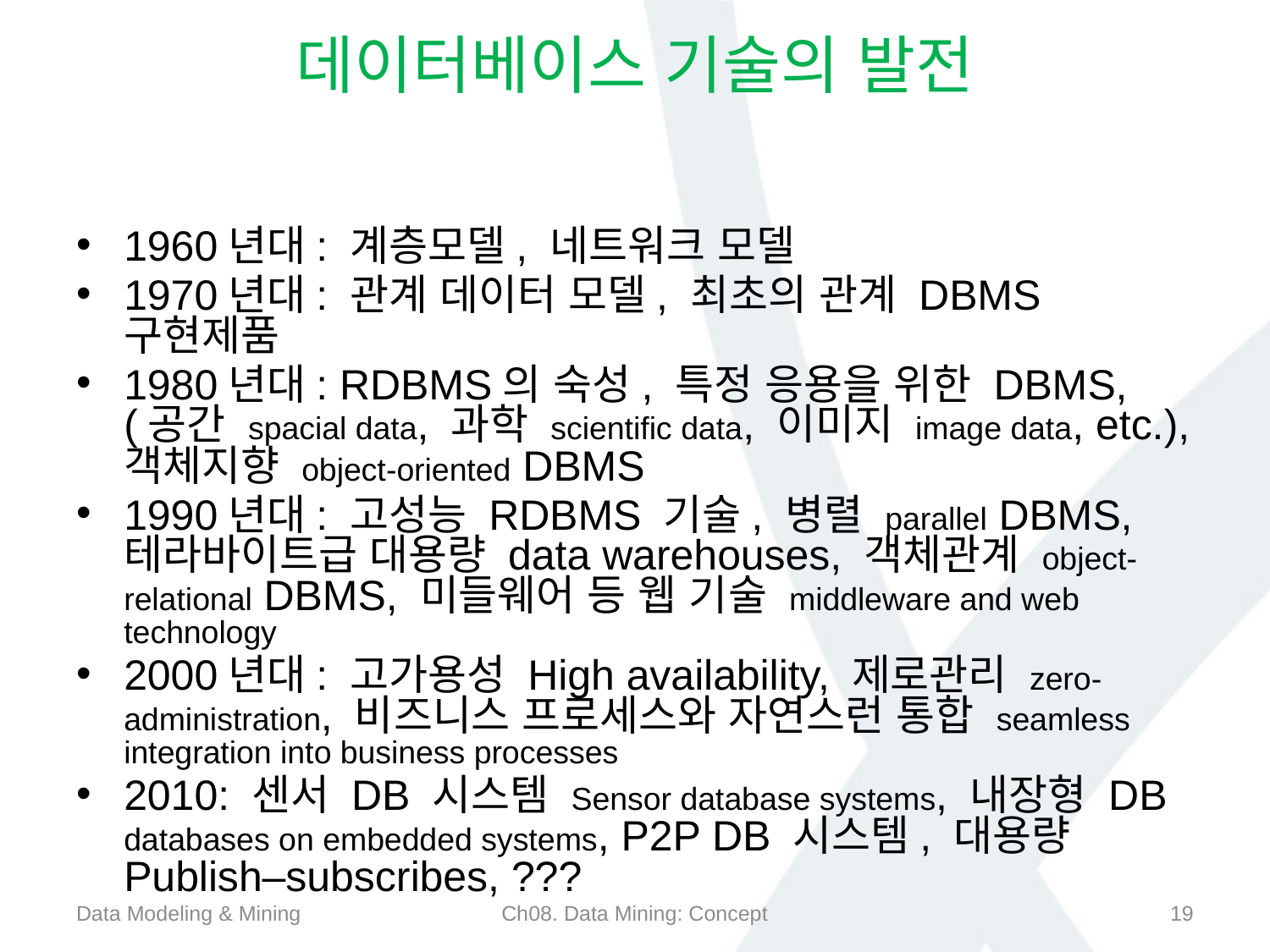

# 데이터베이스 기술의 발전
1960년대: 계층모델, 네트워크 모델
1970년대: 관계 데이터 모델, 최초의 관계 DBMS 구현제품
1980년대: RDBMS의 숙성, 특정 응용을 위한 DBMS, (공간 spacial data, 과학 scientific data, 이미지 image data, etc.), 객체지향 object-oriented DBMS
1990년대: 고성능 RDBMS 기술, 병렬 parallel DBMS, 테라바이트급 대용량 data warehouses, 객체관계 object-relational DBMS, 미들웨어 등 웹 기술 middleware and web technology
2000년대: 고가용성 High availability, 제로관리 zero-administration, 비즈니스 프로세스와 자연스런 통합 seamless integration into business processes
2010: 센서 DB 시스템 Sensor database systems, 내장형 DB databases on embedded systems, P2P DB 시스템, 대용량Publish–subscribes, ???
Data Modeling & Mining
Ch08. Data Mining: Concept
19